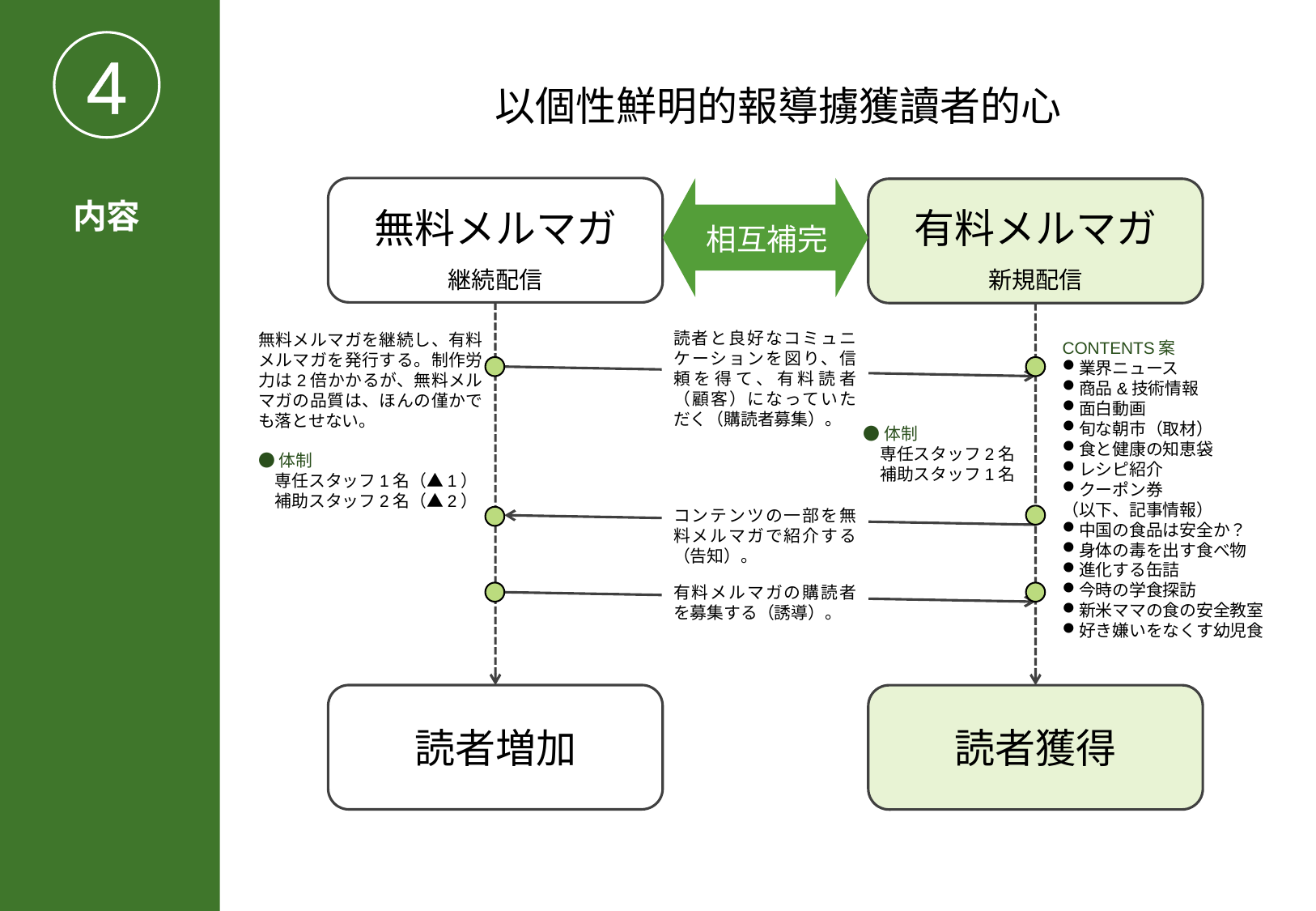

4
以個性鮮明的報導擄獲讀者的心

内容
無料メルマガ
有料メルマガ
相互補完
継続配信
新規配信
読者と良好なコミュニケーションを図り、信頼を得て、有料読者（顧客）になっていただく（購読者募集）。
無料メルマガを継続し、有料メルマガを発行する。制作労力は2倍かかるが、無料メルマガの品質は、ほんの僅かでも落とせない。
CONTENTS案
業界ニュース
商品&技術情報
面白動画
旬な朝市（取材）
食と健康の知恵袋
レシピ紹介
クーポン券
（以下、記事情報）
中国の食品は安全か？
身体の毒を出す食べ物
進化する缶詰
今時の学食探訪
新米ママの食の安全教室
好き嫌いをなくす幼児食

●体制
　専任スタッフ	2名
　補助スタッフ	1名
●体制
　専任スタッフ	1名（▲1）
　補助スタッフ	2名（▲2）
コンテンツの一部を無料メルマガで紹介する（告知）。

有料メルマガの購読者を募集する（誘導）。

読者増加
読者獲得